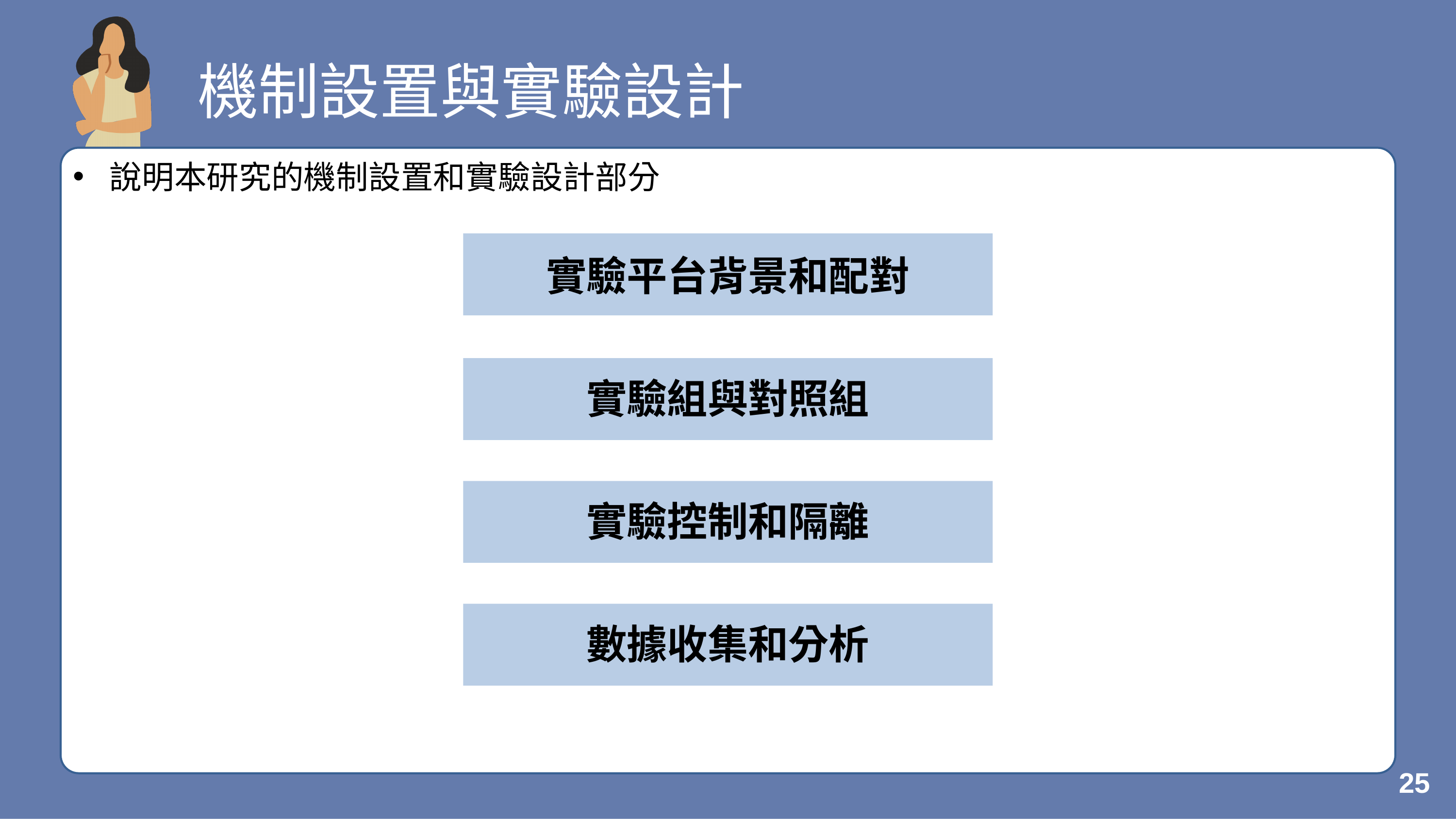

機制設置與實驗設計
說明本研究的機制設置和實驗設計部分

實驗平台背景和配對

實驗組與對照組

實驗控制和隔離

數據收集和分析
25